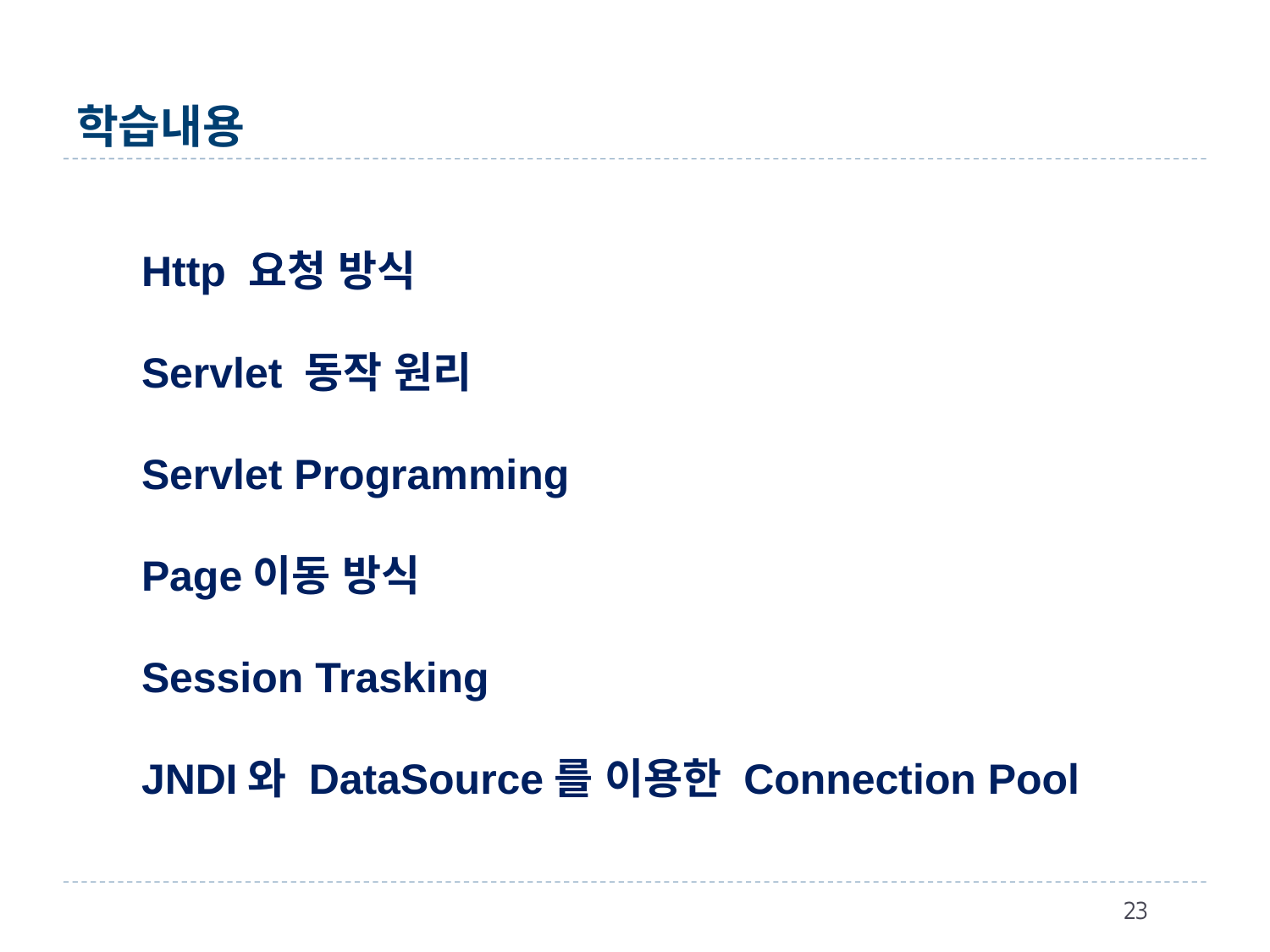

# 학습내용
Http 요청 방식

Servlet 동작 원리

Servlet Programming

Page이동 방식

Session Trasking

JNDI와 DataSource를 이용한 Connection Pool

23